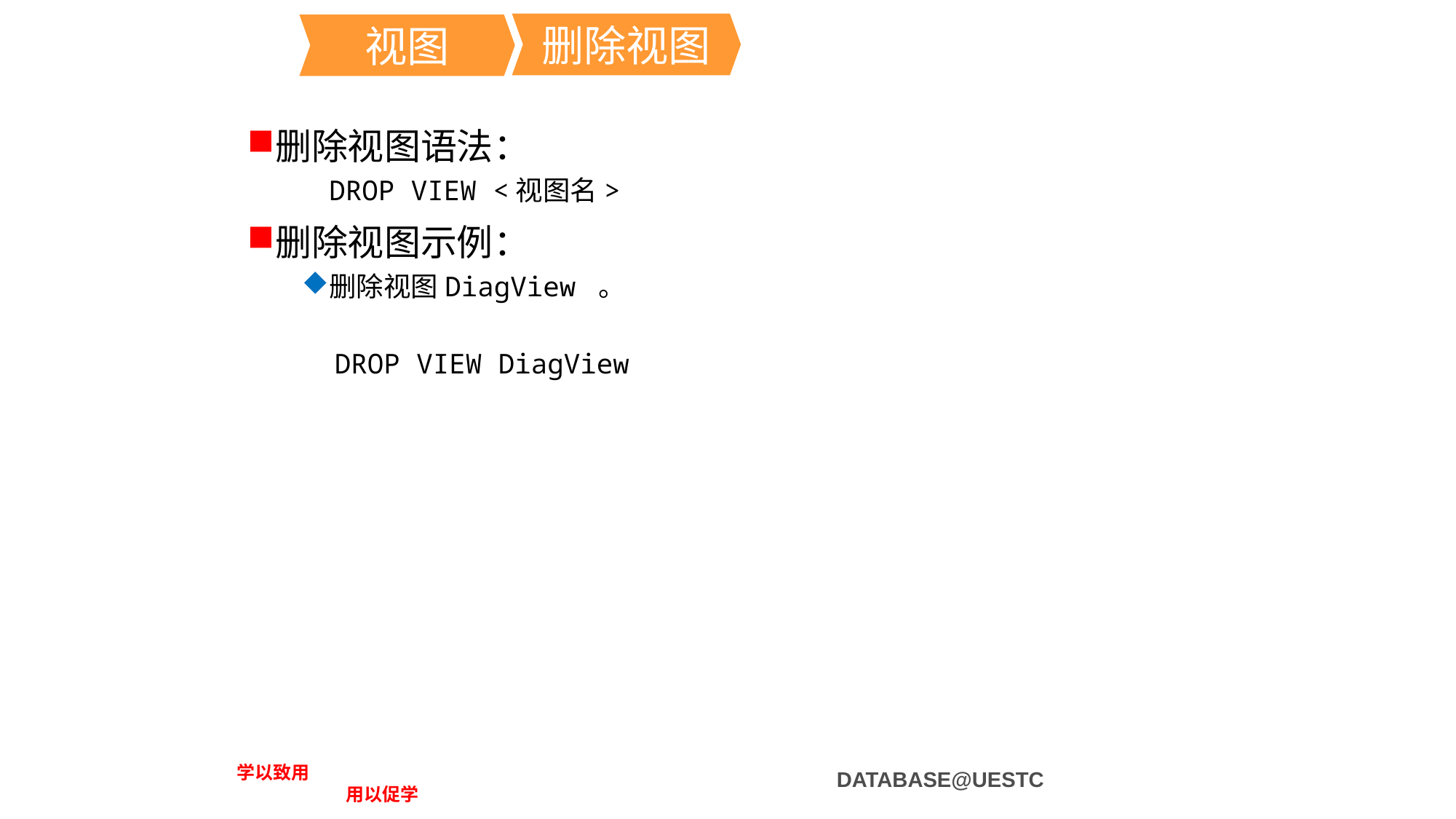

删除视图
视图
删除视图语法：
	DROP VIEW <视图名>
删除视图示例：
删除视图DiagView 。

  DROP VIEW DiagView
学以致用
	用以促学
DATABASE@UESTC